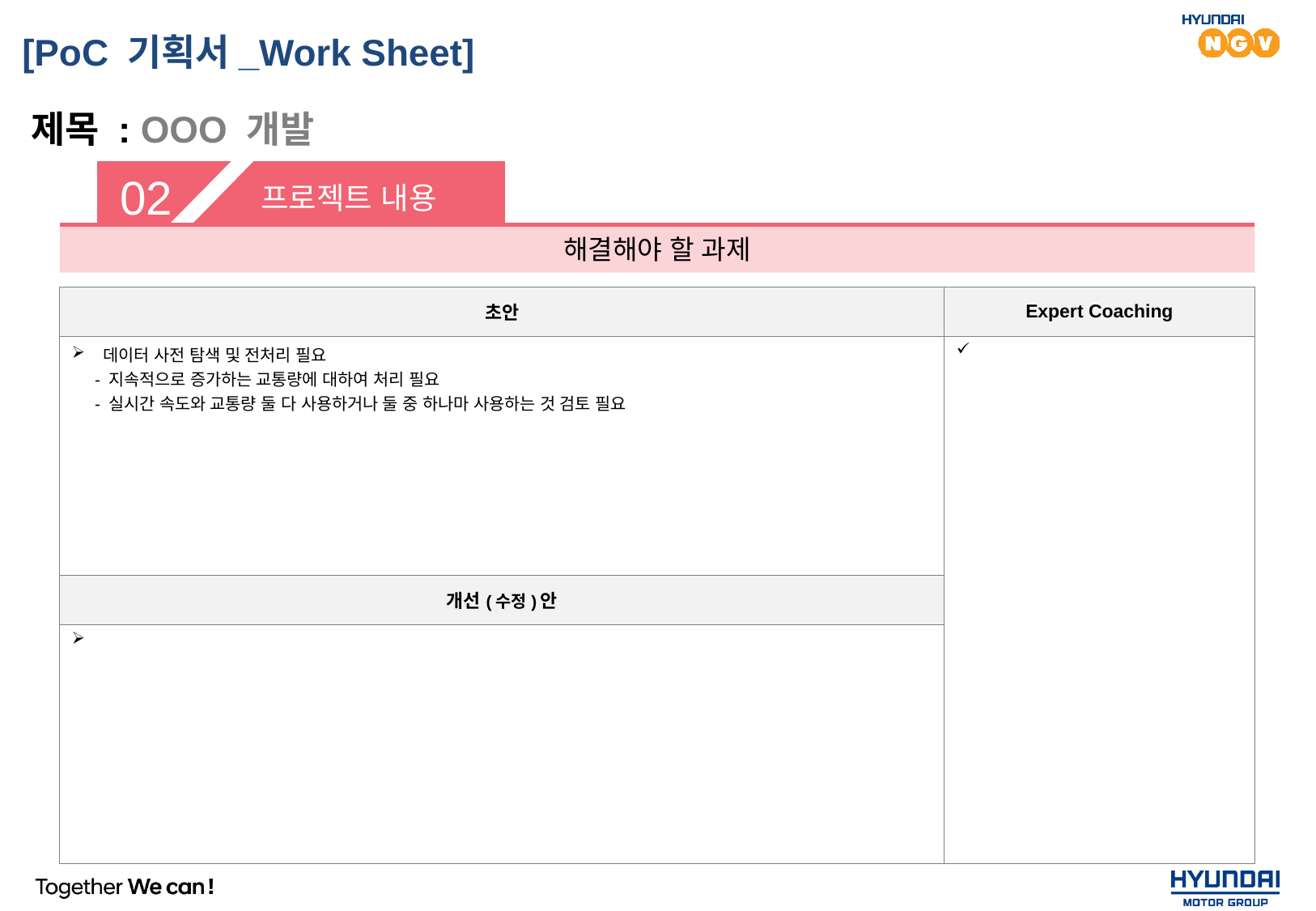

[PoC 기획서_Work Sheet]
 제목 : OOO 개발

02

프로젝트 내용
해결해야 할 과제
| 초안 | Expert Coaching |
| --- | --- |
| 데이터 사전 탐색 및 전처리 필요 - 지속적으로 증가하는 교통량에 대하여 처리 필요 - 실시간 속도와 교통량 둘 다 사용하거나 둘 중 하나마 사용하는 것 검토 필요 |  |
| 개선(수정)안 |  |
|  |  |